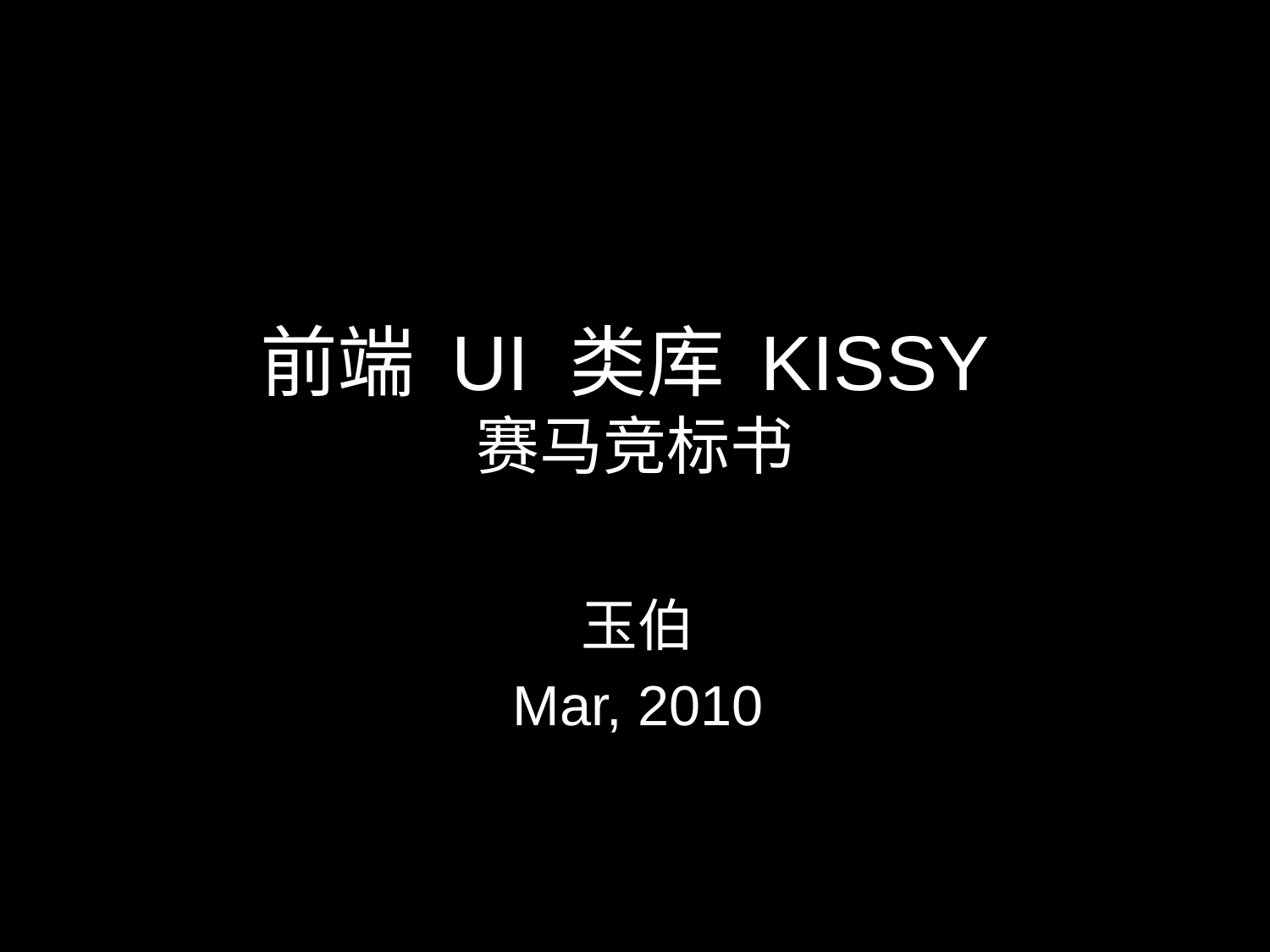

# 前端 UI 类库 KISSY 赛马竞标书
玉伯
Mar, 2010